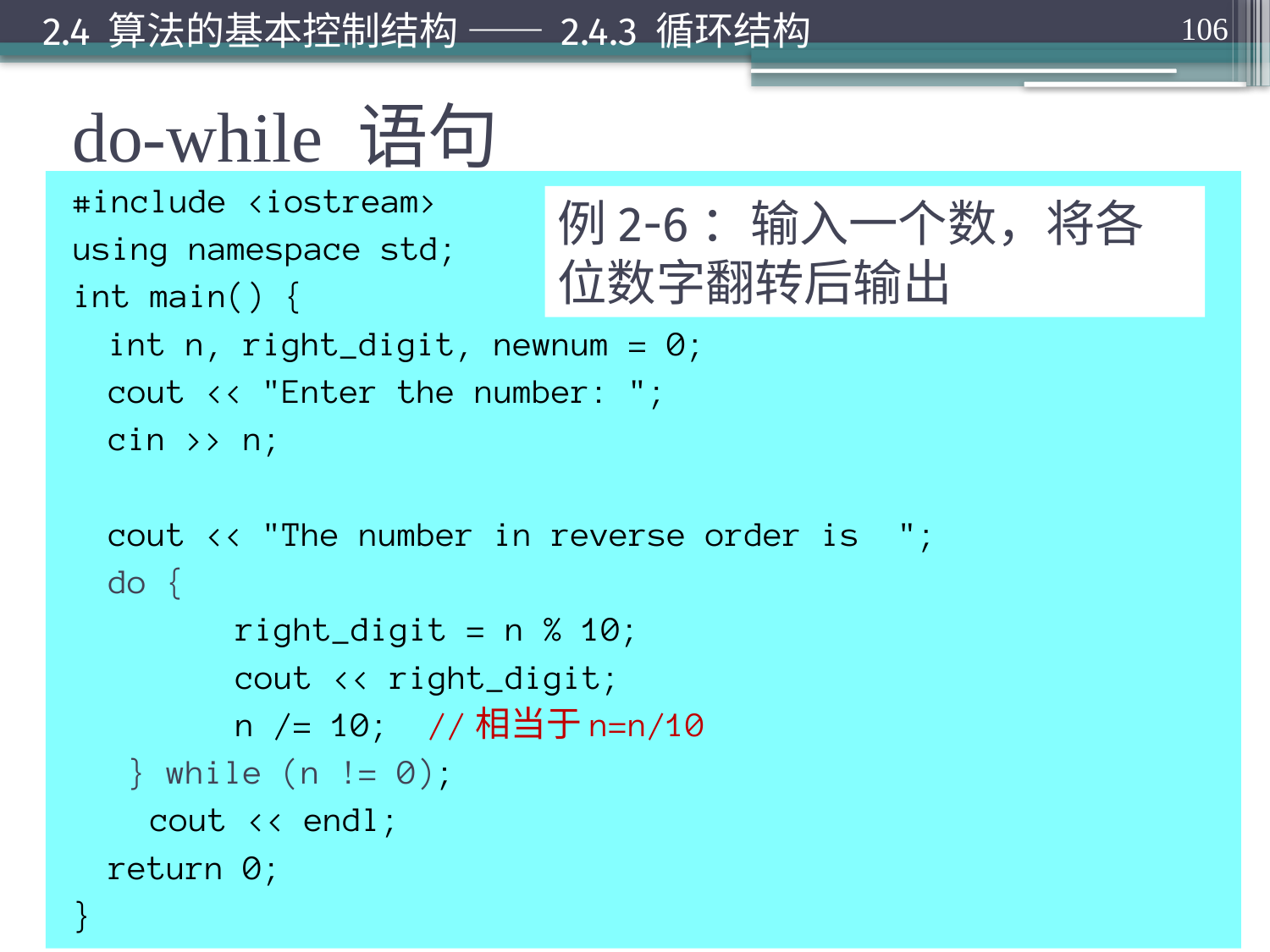

2.4 算法的基本控制结构 —— 2.4.3 循环结构
106
# do-while 语句
#include <iostream>
using namespace std;
int main() {
	int n, right_digit, newnum = 0;
	cout << "Enter the number: ";
	cin >> n;

	cout << "The number in reverse order is  ";
	do {
		right_digit = n % 10;
		cout << right_digit;
		n /= 10;  //相当于n=n/10
	 } while (n != 0);
    cout << endl;
	return 0;
}
例2-6：输入一个数，将各位数字翻转后输出